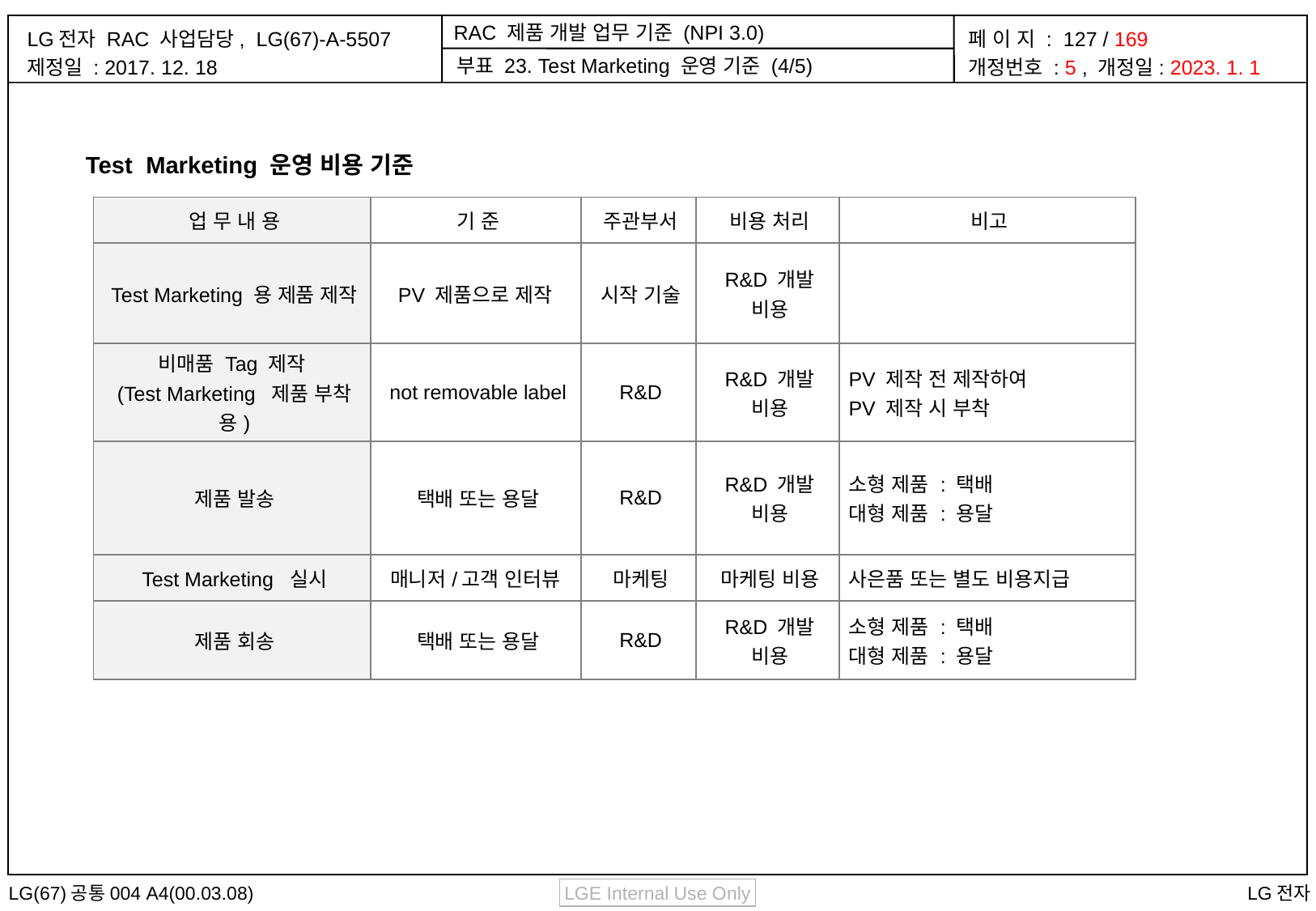

부표 23. Test Marketing 운영 기준 (4/5)
Test  Marketing 운영 비용 기준
| 업 무 내 용 | 기 준 | 주관부서 | 비용 처리 | 비고 |
| --- | --- | --- | --- | --- |
| Test Marketing 용 제품 제작 | PV 제품으로 제작 | 시작 기술 | R&D 개발 비용 |  |
| 비매품 Tag 제작 (Test Marketing 제품 부착용) | not removable label | R&D | R&D 개발 비용 | PV 제작 전 제작하여 PV 제작 시 부착 |
| 제품 발송 | 택배 또는 용달 | R&D | R&D 개발 비용 | 소형 제품 : 택배 대형 제품 : 용달 |
| Test Marketing 실시 | 매니저/고객 인터뷰 | 마케팅 | 마케팅 비용 | 사은품 또는 별도 비용지급 |
| 제품 회송 | 택배 또는 용달 | R&D | R&D 개발 비용 | 소형 제품 : 택배 대형 제품 : 용달 |